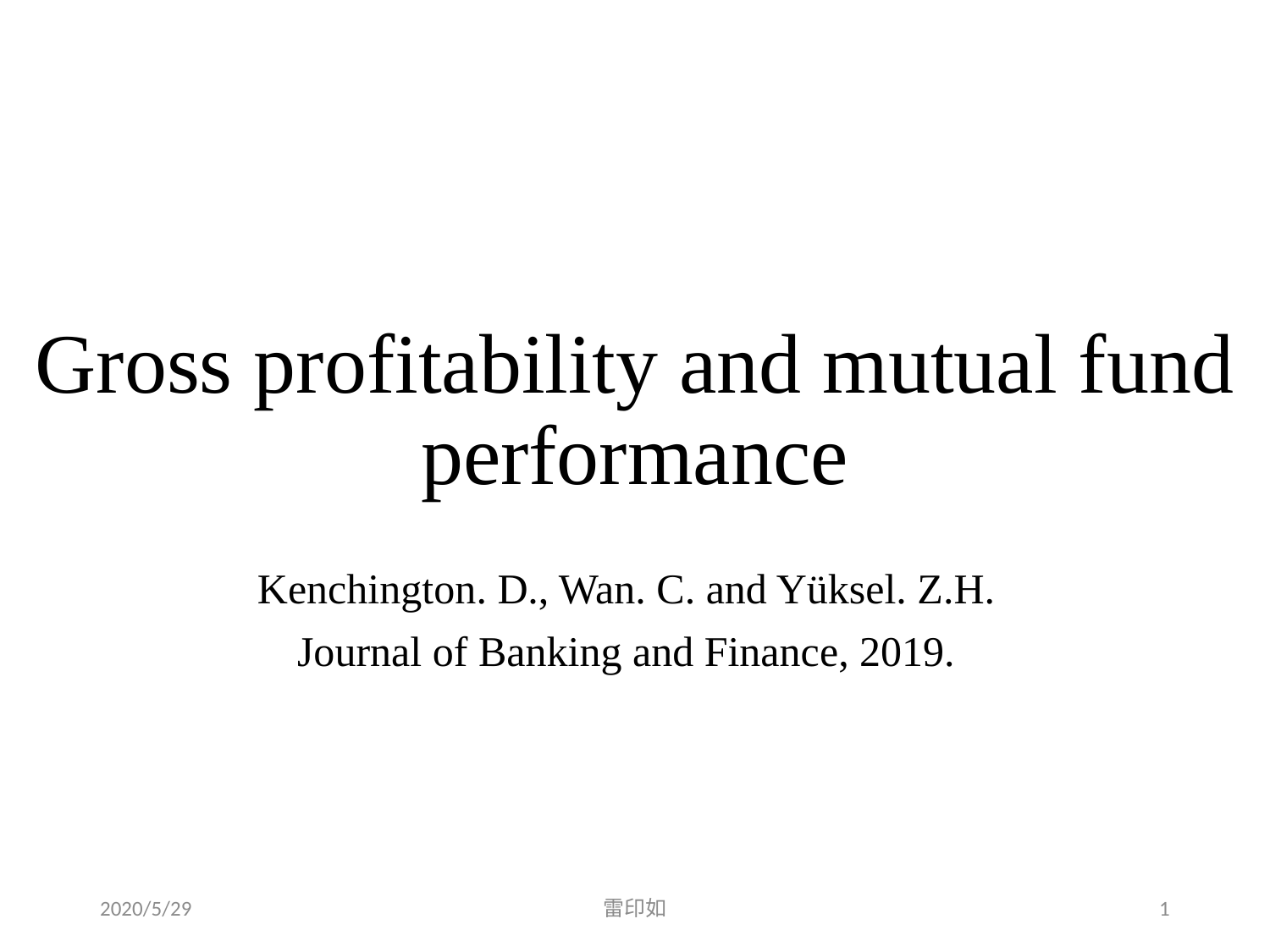

# Gross profitability and mutual fund performance
Kenchington. D., Wan. C. and Yüksel. Z.H.
Journal of Banking and Finance, 2019.
2020/5/29
雷印如
1